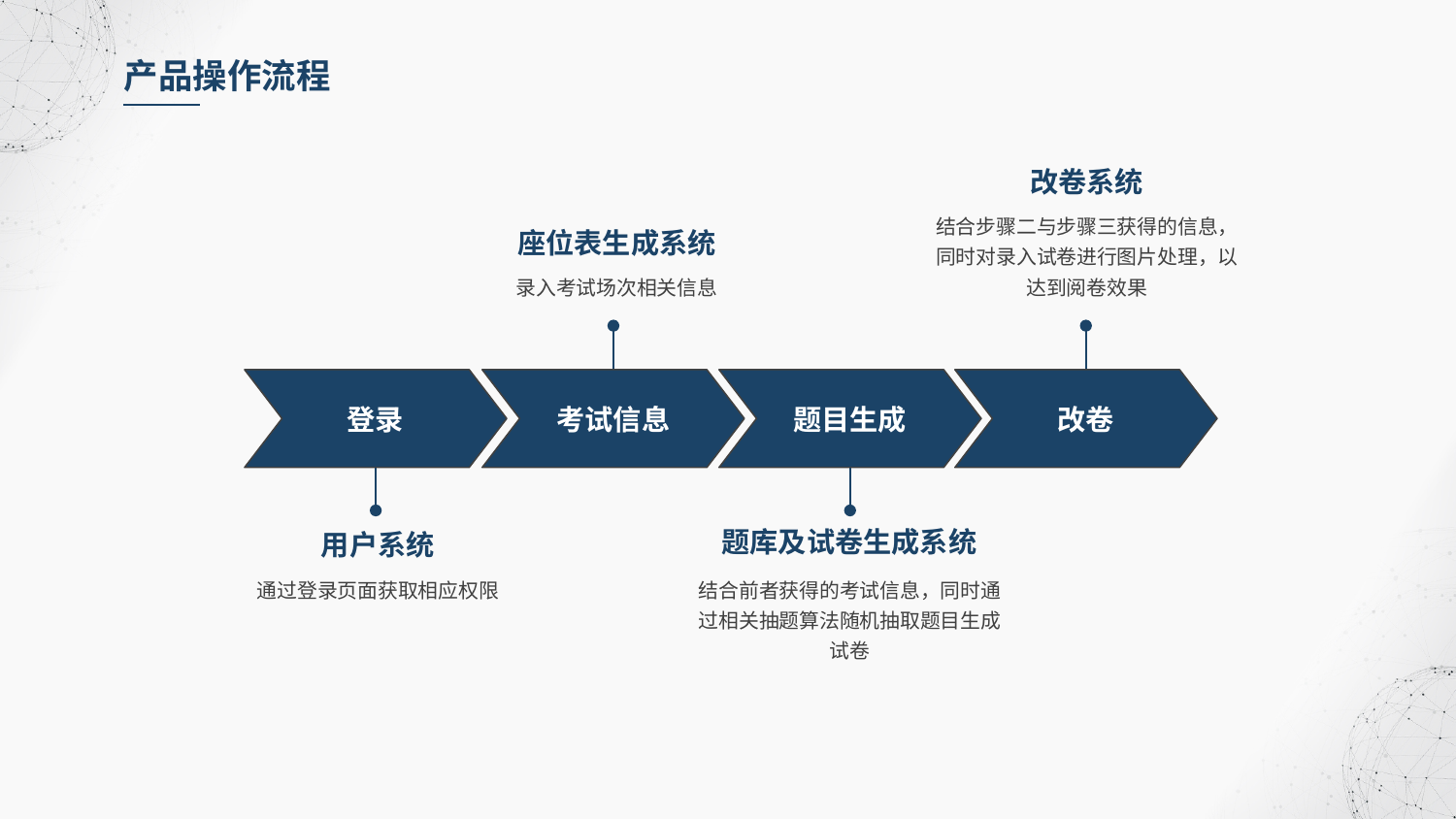

产品操作流程
改卷系统
结合步骤二与步骤三获得的信息，同时对录入试卷进行图片处理，以达到阅卷效果
座位表生成系统
录入考试场次相关信息
登录
考试信息
题目生成
改卷
用户系统
题库及试卷生成系统
通过登录页面获取相应权限
结合前者获得的考试信息，同时通过相关抽题算法随机抽取题目生成试卷